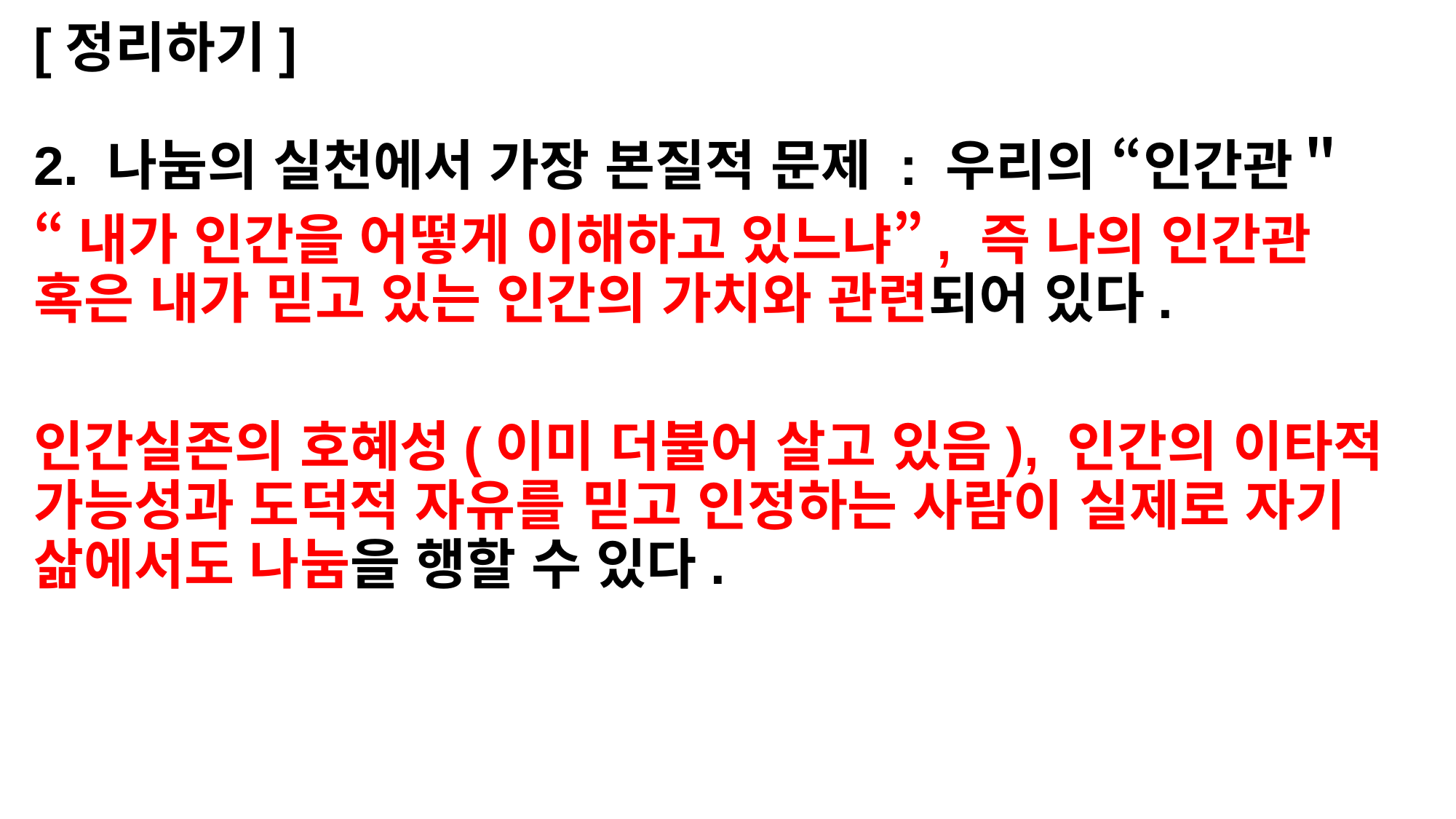

[정리하기]
2. 나눔의 실천에서 가장 본질적 문제 : 우리의 “인간관＂
“내가 인간을 어떻게 이해하고 있느냐”, 즉 나의 인간관 혹은 내가 믿고 있는 인간의 가치와 관련되어 있다.

인간실존의 호혜성(이미 더불어 살고 있음), 인간의 이타적 가능성과 도덕적 자유를 믿고 인정하는 사람이 실제로 자기 삶에서도 나눔을 행할 수 있다.